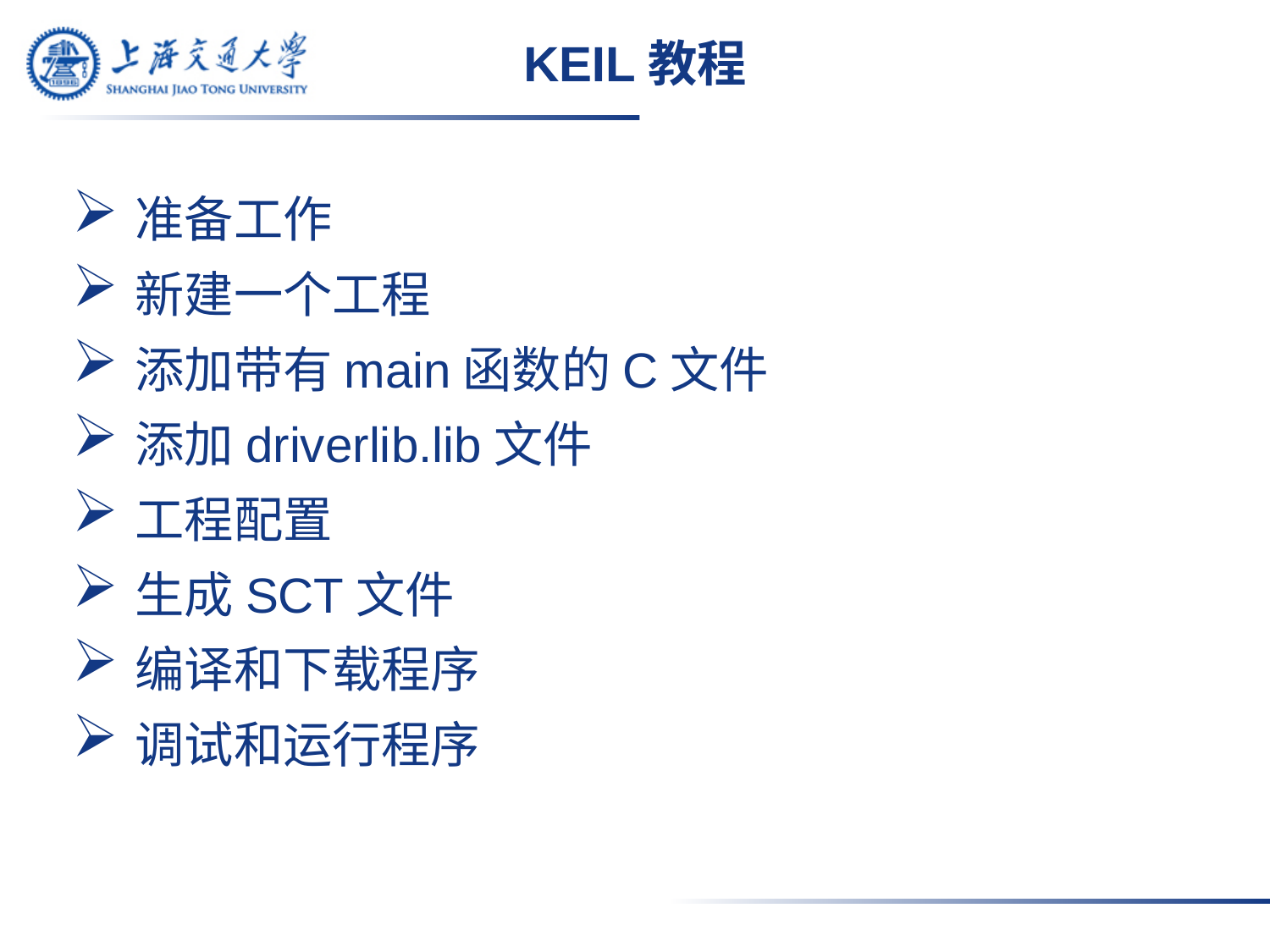

# KEIL教程
准备工作
新建一个工程
添加带有main函数的C文件
添加driverlib.lib文件
工程配置
生成SCT文件
编译和下载程序
调试和运行程序